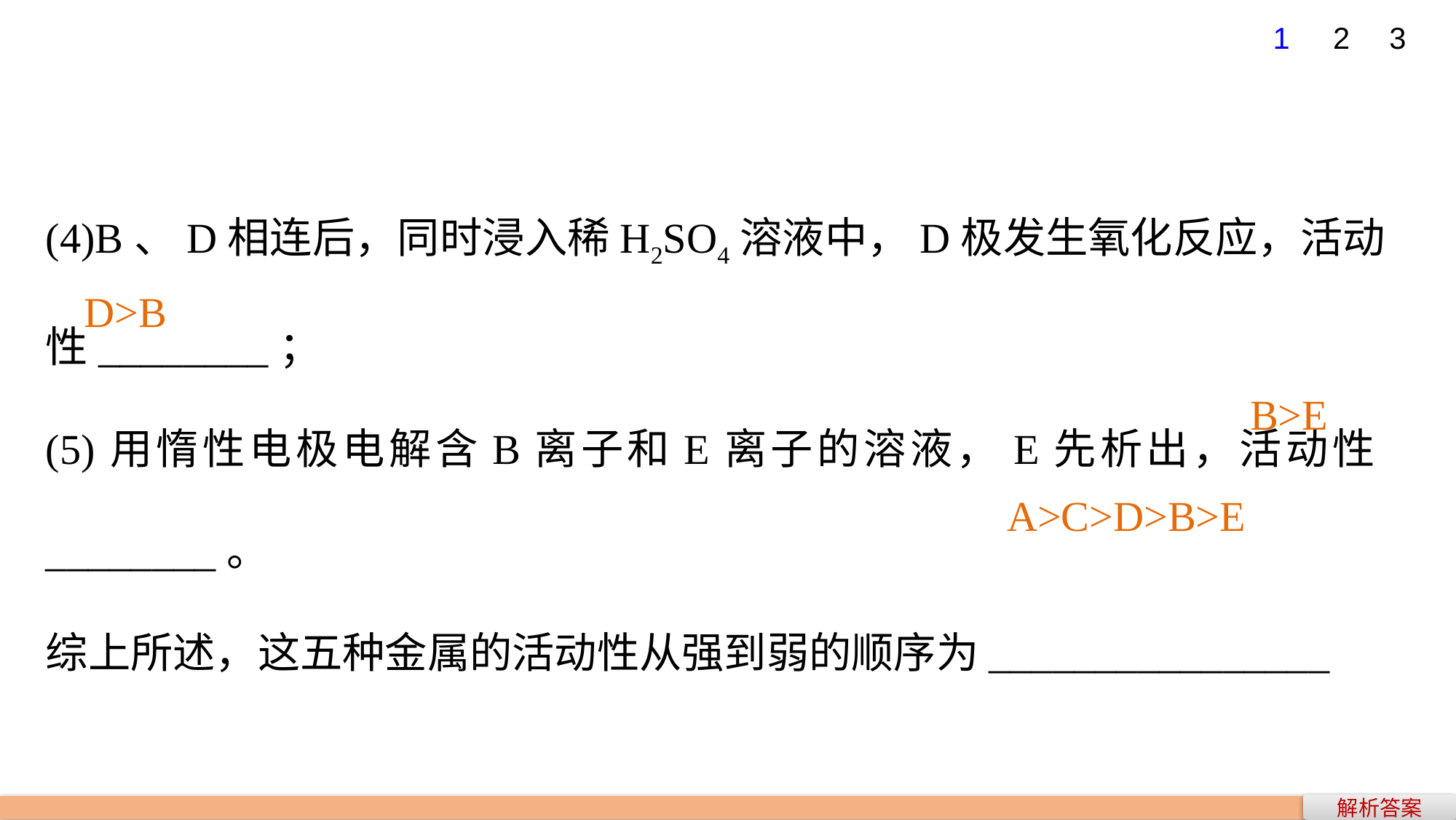

1
2
3
(4)B、D相连后，同时浸入稀H2SO4溶液中，D极发生氧化反应，活动性________；
(5)用惰性电极电解含B离子和E离子的溶液，E先析出，活动性________。
综上所述，这五种金属的活动性从强到弱的顺序为________________
D>B
B>E
A>C>D>B>E
解析答案